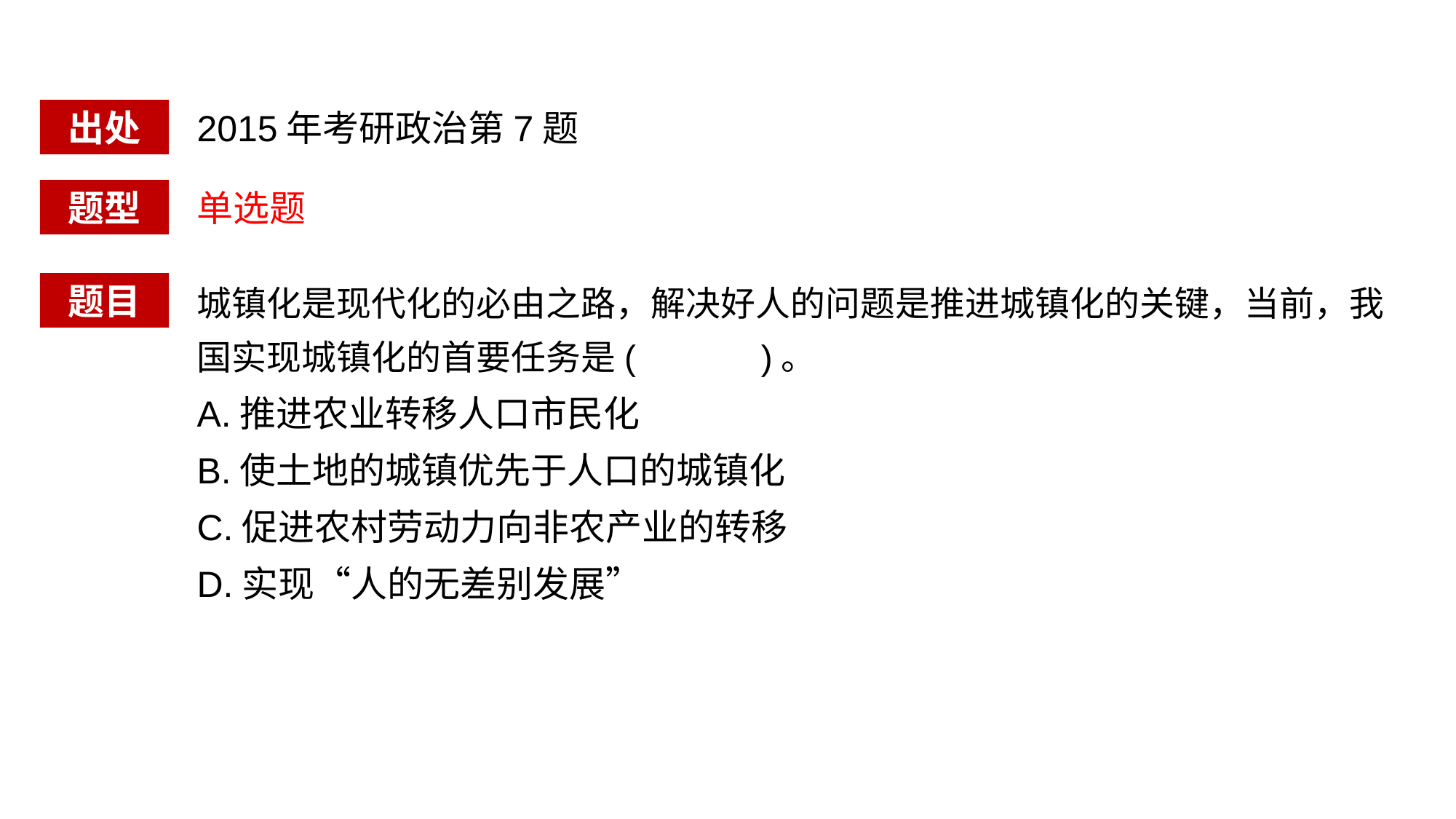

出处
2015年考研政治第7题
题型
单选题
城镇化是现代化的必由之路，解决好人的问题是推进城镇化的关键，当前，我国实现城镇化的首要任务是(             )。
A.推进农业转移人口市民化
B.使土地的城镇优先于人口的城镇化
C.促进农村劳动力向非农产业的转移
D.实现“人的无差别发展”
题目